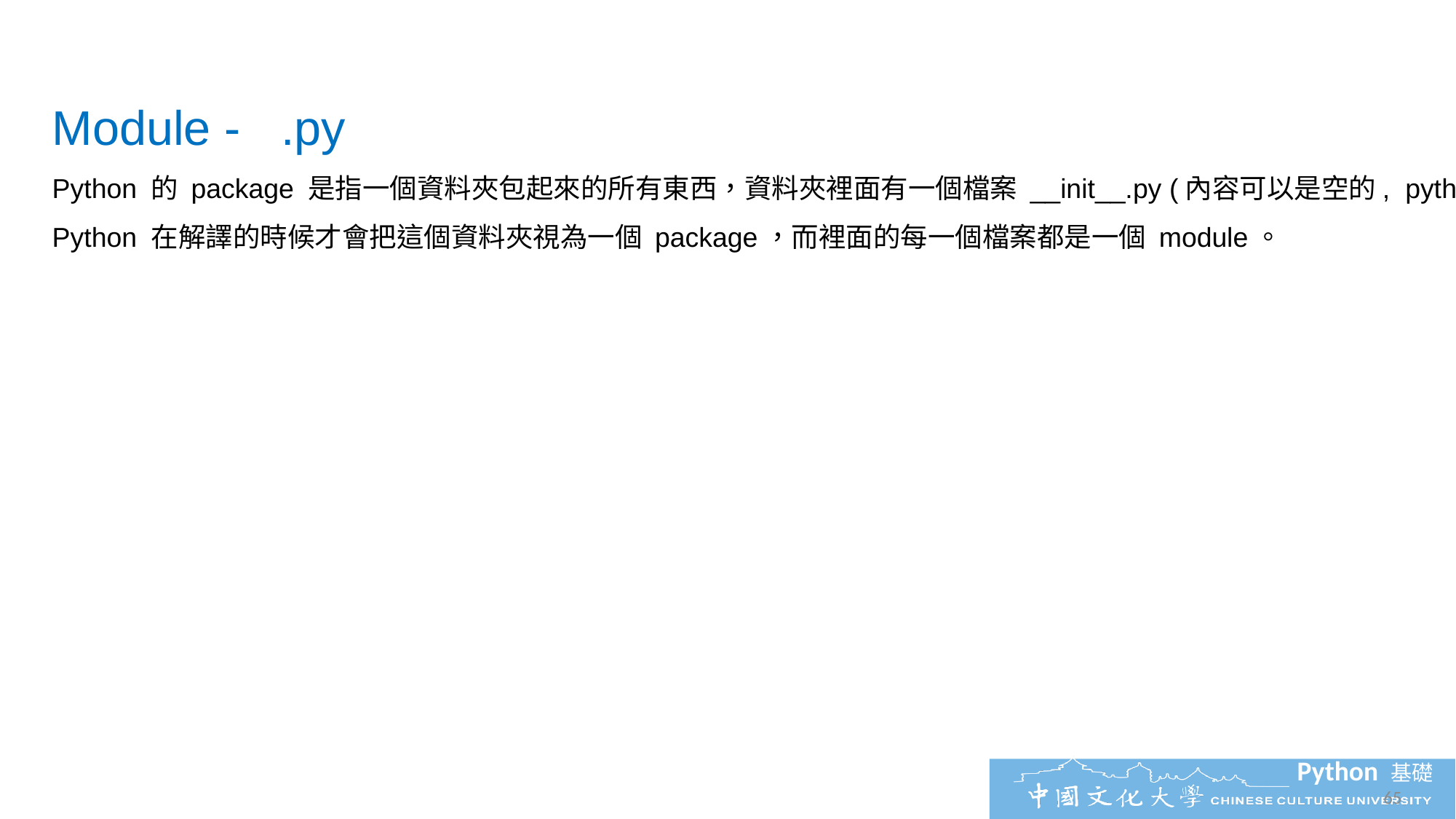

Module -   .py
Python 的 package 是指一個資料夾包起來的所有東西，資料夾裡面有一個檔案 __init__.py (內容可以是空的,  python 3.3 以後不一定會有)
Python 在解譯的時候才會把這個資料夾視為一個 package，而裡面的每一個檔案都是一個 module。
65